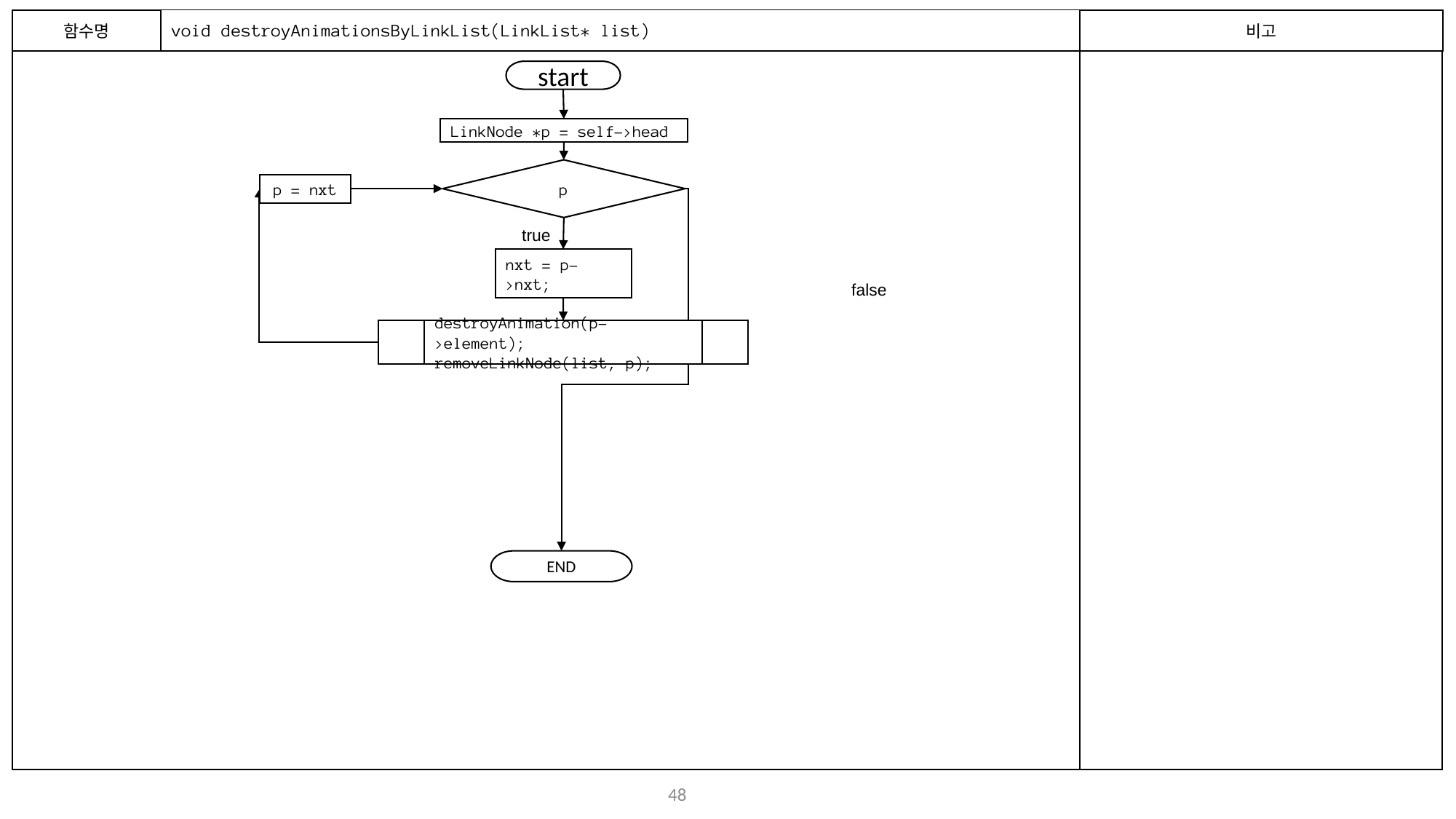

함수명
# void destroyAnimationsByLinkList(LinkList* list)
비고

start
LinkNode *p = self->head
p
p = nxt
true
nxt = p->nxt;
false
destroyAnimation(p->element);
removeLinkNode(list, p);
END
48